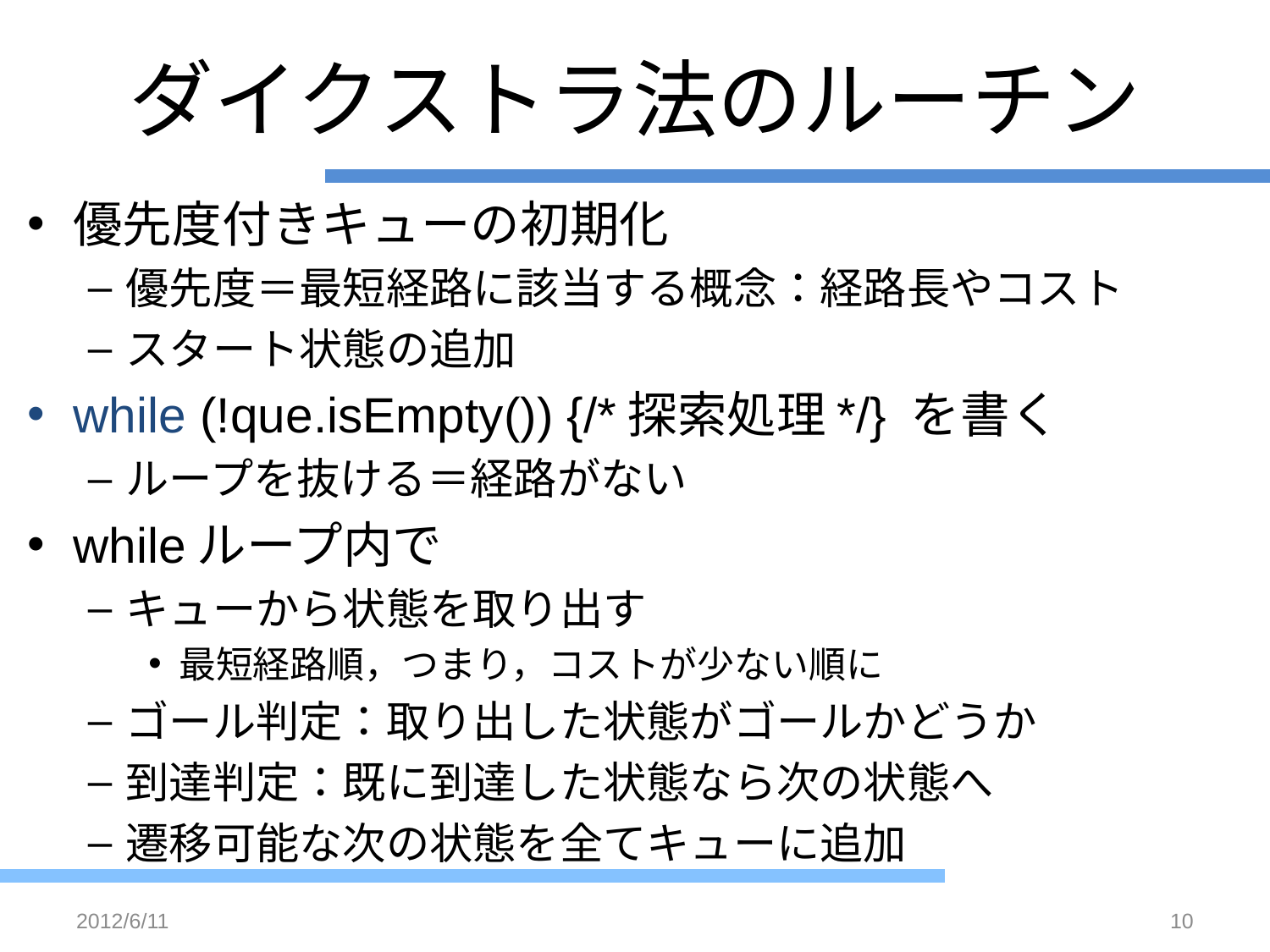

# ダイクストラ法のルーチン
優先度付きキューの初期化
優先度＝最短経路に該当する概念：経路長やコスト
スタート状態の追加
while (!que.isEmpty()) {/*探索処理*/} を書く
ループを抜ける＝経路がない
whileループ内で
キューから状態を取り出す
最短経路順，つまり，コストが少ない順に
ゴール判定：取り出した状態がゴールかどうか
到達判定：既に到達した状態なら次の状態へ
遷移可能な次の状態を全てキューに追加

2012/6/11

10